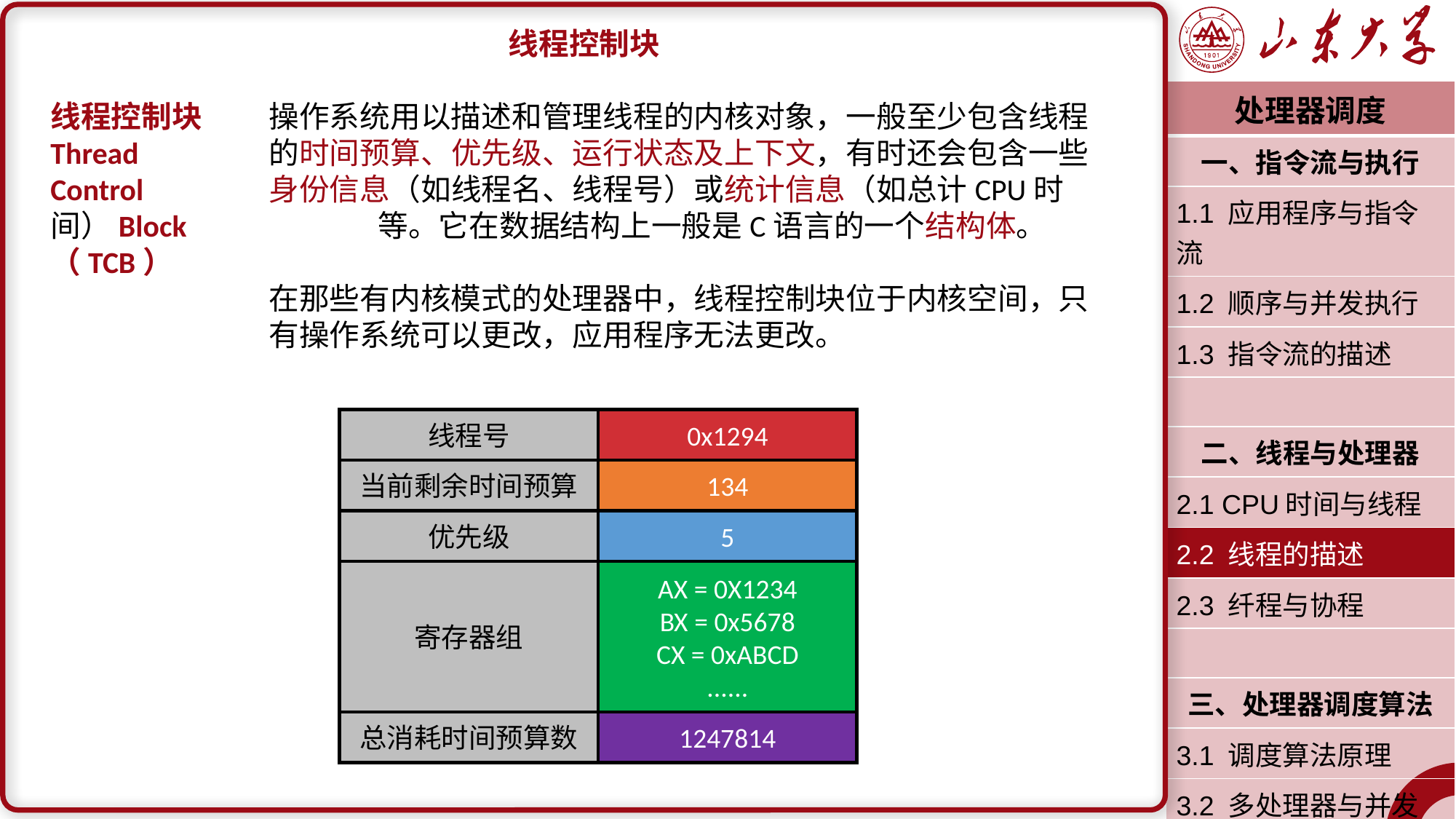

线程控制块

线程控制块	操作系统用以描述和管理线程的内核对象，一般至少包含线程Thread		的时间预算、优先级、运行状态及上下文，有时还会包含一些Control		身份信息（如线程名、线程号）或统计信息（如总计CPU时间）Block		等。它在数据结构上一般是C语言的一个结构体。
（TCB）
		在那些有内核模式的处理器中，线程控制块位于内核空间，只		有操作系统可以更改，应用程序无法更改。
| 处理器调度 |
| --- |
| 一、指令流与执行 |
| 1.1 应用程序与指令流 |
| 1.2 顺序与并发执行 |
| 1.3 指令流的描述 |
|  |
| 二、线程与处理器 |
| 2.1 CPU时间与线程 |
| 2.2 线程的描述 |
| 2.3 纤程与协程 |
|  |
| 三、处理器调度算法 |
| 3.1 调度算法原理 |
| 3.2 多处理器与并发 |
| 潘润宇 2023.03 |
线程号
0x1294
当前剩余时间预算
134
优先级
5
寄存器组
AX = 0X1234
BX = 0x5678
CX = 0xABCD
......
总消耗时间预算数
1247814